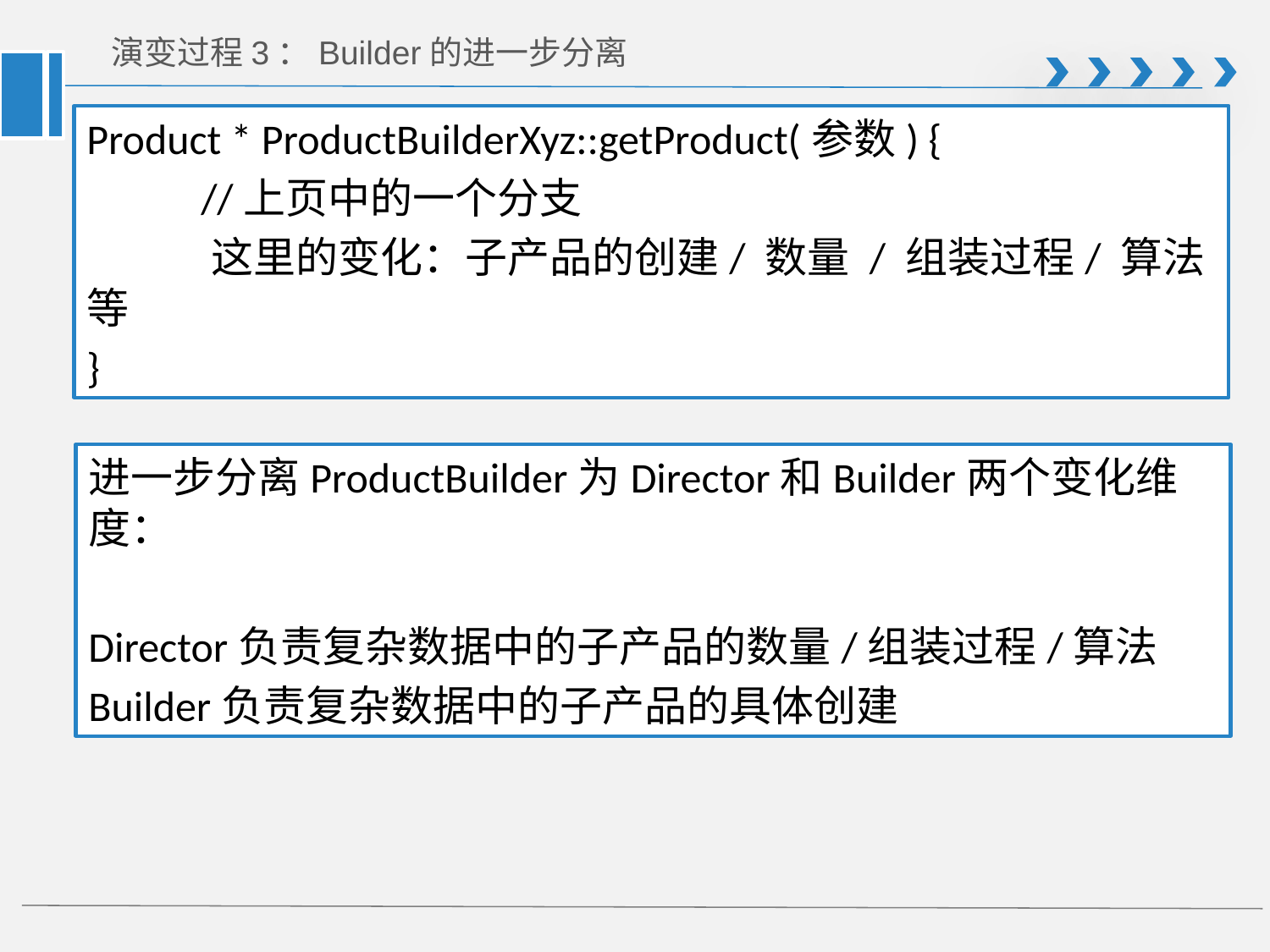

# 演变过程3：Builder的进一步分离
Product * ProductBuilderXyz::getProduct(参数) {
            //上页中的一个分支
            这里的变化：子产品的创建/ 数量 / 组装过程/ 算法等
}
进一步分离ProductBuilder为Director和Builder两个变化维度：

Director负责复杂数据中的子产品的数量/组装过程/算法
Builder负责复杂数据中的子产品的具体创建